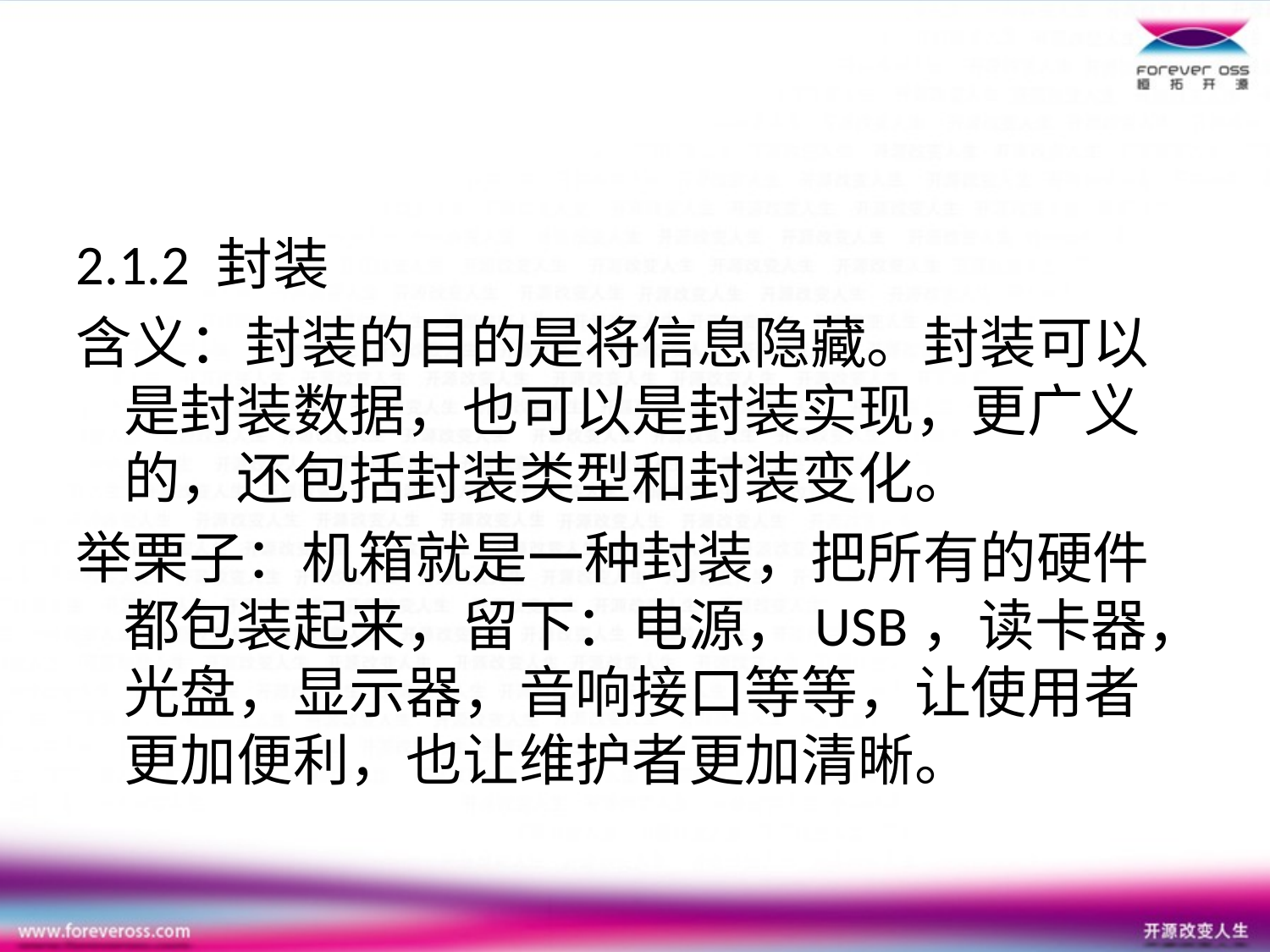

#
2.1.2 封装
含义：封装的目的是将信息隐藏。封装可以是封装数据，也可以是封装实现，更广义的，还包括封装类型和封装变化。
举栗子：机箱就是一种封装，把所有的硬件都包装起来，留下：电源，USB，读卡器，光盘，显示器，音响接口等等，让使用者更加便利，也让维护者更加清晰。